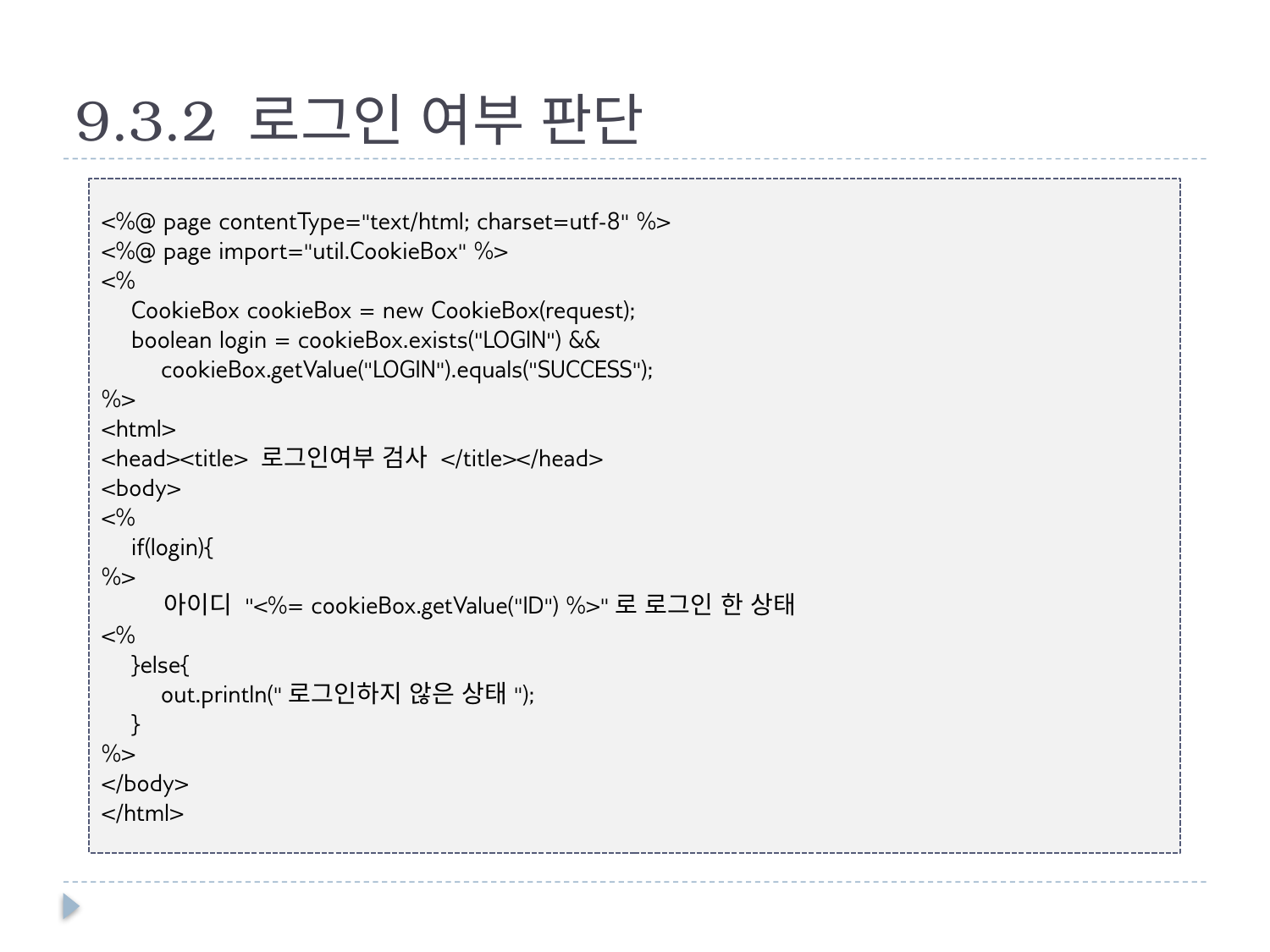

# 9.3.2 로그인 여부 판단

<%@ page contentType="text/html; charset=utf-8" %>
<%@ page import="util.CookieBox" %>
<%
    CookieBox cookieBox = new CookieBox(request);
    boolean login = cookieBox.exists("LOGIN") &&
        cookieBox.getValue("LOGIN").equals("SUCCESS");
%>
<html>
<head><title> 로그인여부 검사 </title></head>
<body>
<%
    if(login){
%>
        아이디 "<%= cookieBox.getValue("ID") %>"로 로그인 한 상태
<%
    }else{
        out.println("로그인하지 않은 상태");
    }
%>
</body>
</html>